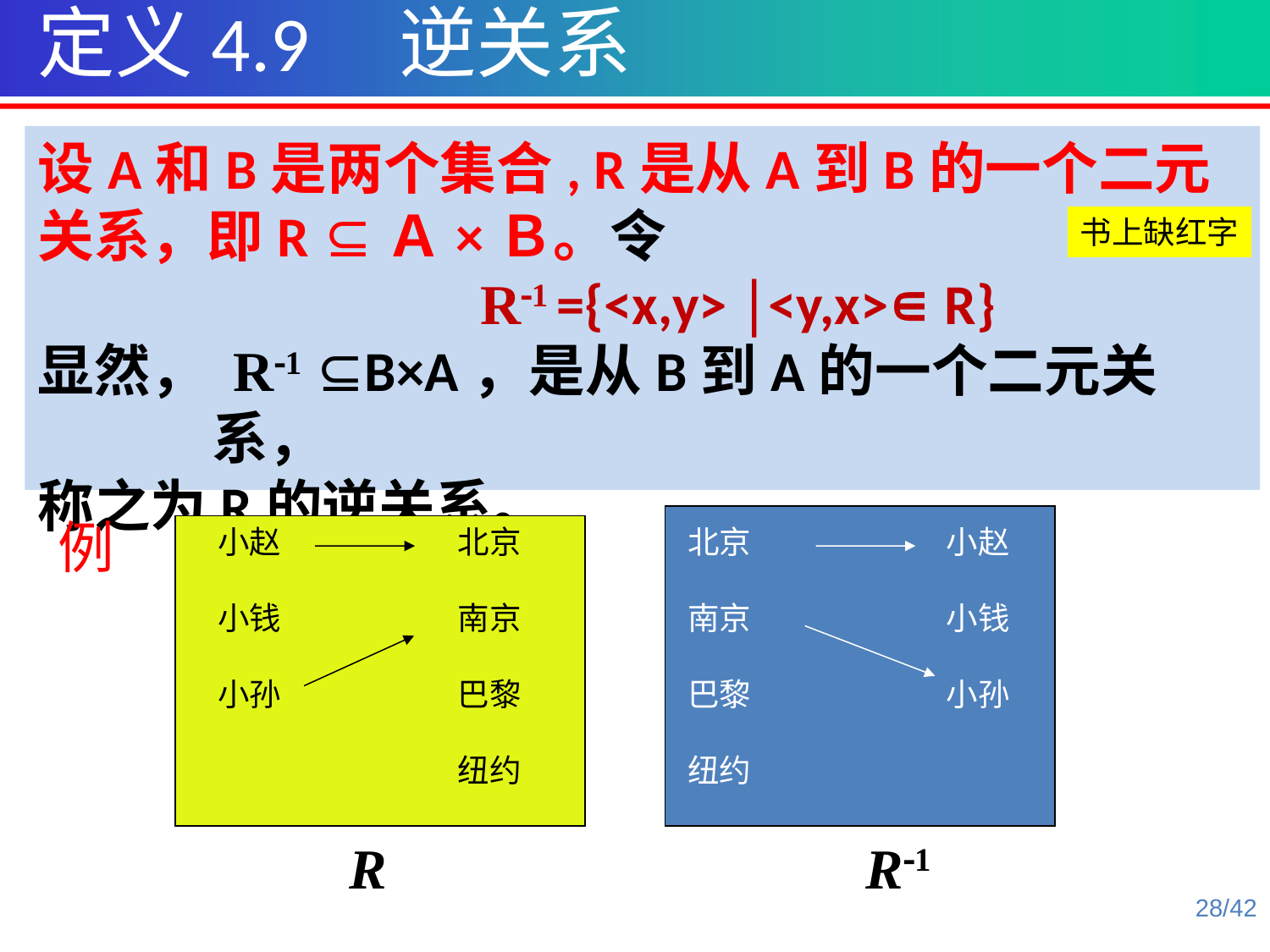

定义4.9    逆关系
设A和B是两个集合, R是从A到B的一个二元关系，即R ⊆Ａ×Ｂ。令
			 R−1 ={<x,y> │<y,x>∊R}
显然， R−1 ⊆B×A，是从B到A的一个二元关系，
称之为R的逆关系。
书上缺红字
例

小赵

小钱

小孙

小赵

小钱

小孙

北京

南京

巴黎

纽约

北京

南京

巴黎

纽约

R
R−1
28/42